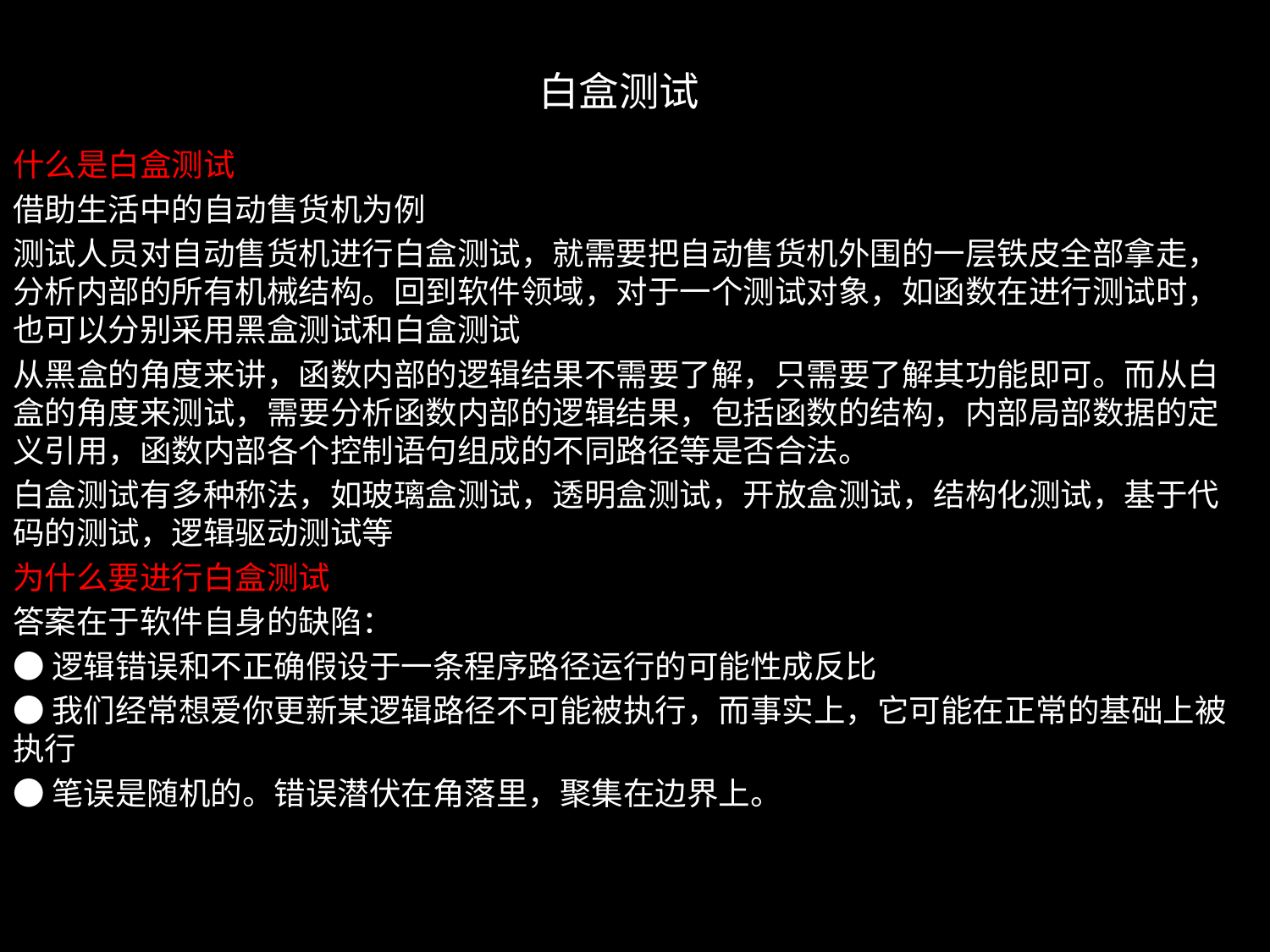

# 白盒测试
什么是白盒测试
借助生活中的自动售货机为例
测试人员对自动售货机进行白盒测试，就需要把自动售货机外围的一层铁皮全部拿走，分析内部的所有机械结构。回到软件领域，对于一个测试对象，如函数在进行测试时，也可以分别采用黑盒测试和白盒测试
从黑盒的角度来讲，函数内部的逻辑结果不需要了解，只需要了解其功能即可。而从白盒的角度来测试，需要分析函数内部的逻辑结果，包括函数的结构，内部局部数据的定义引用，函数内部各个控制语句组成的不同路径等是否合法。
白盒测试有多种称法，如玻璃盒测试，透明盒测试，开放盒测试，结构化测试，基于代码的测试，逻辑驱动测试等
为什么要进行白盒测试
答案在于软件自身的缺陷：
●逻辑错误和不正确假设于一条程序路径运行的可能性成反比
●我们经常想爱你更新某逻辑路径不可能被执行，而事实上，它可能在正常的基础上被执行
●笔误是随机的。错误潜伏在角落里，聚集在边界上。